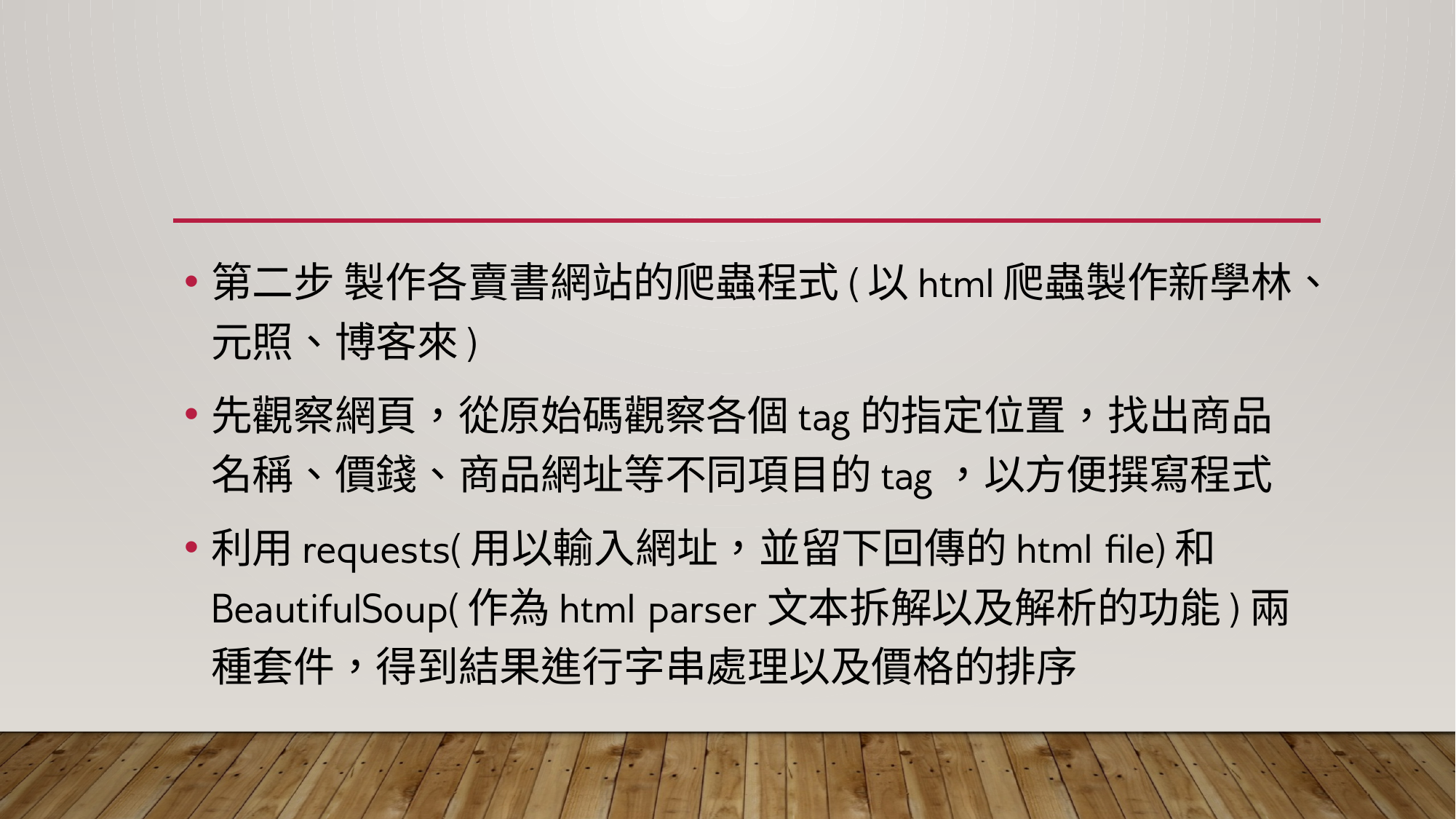

#
第二步 製作各賣書網站的爬蟲程式(以html爬蟲製作新學林、元照、博客來)
先觀察網頁，從原始碼觀察各個tag的指定位置，找出商品名稱、價錢、商品網址等不同項目的tag，以方便撰寫程式
利用requests(用以輸入網址，並留下回傳的html file)和BeautifulSoup(作為html parser文本拆解以及解析的功能)兩種套件，得到結果進行字串處理以及價格的排序